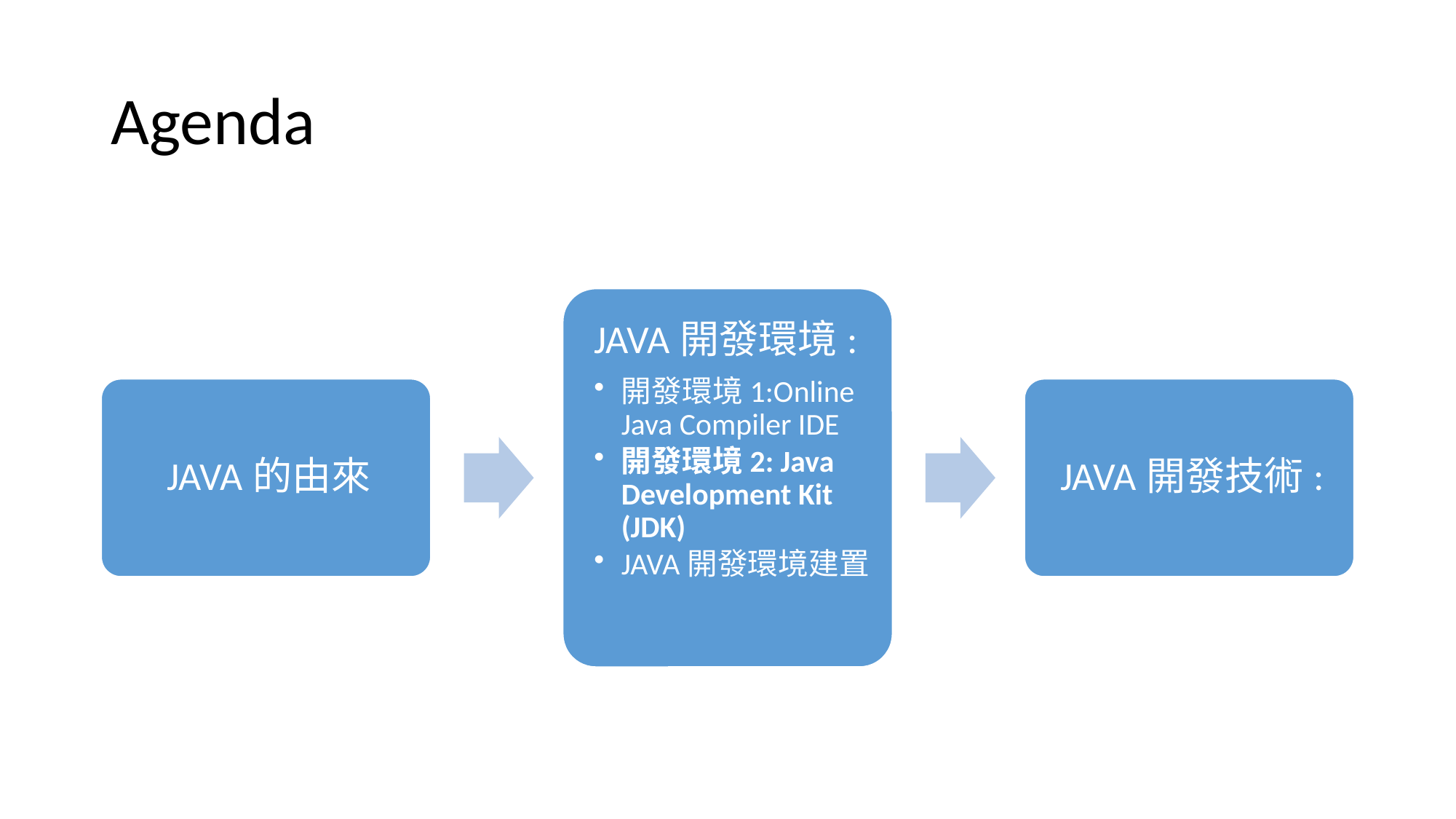

# Agenda
JAVA的由來

JAVA開發環境:
開發環境1:Online Java Compiler IDE
開發環境2: Java Development Kit (JDK)
JAVA開發環境建置

JAVA開發技術: